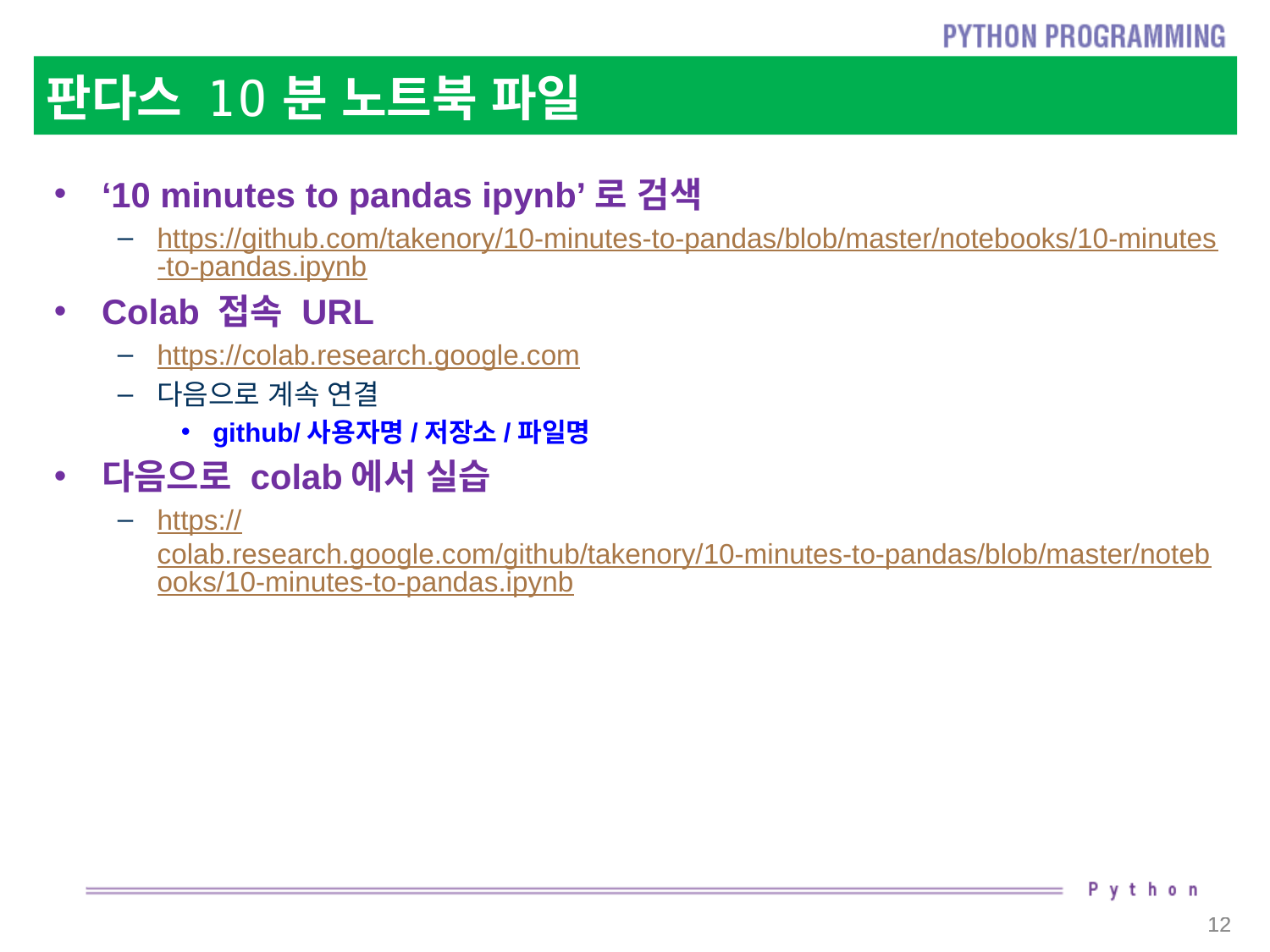

# 판다스 10분 노트북 파일
‘10 minutes to pandas ipynb’로 검색
https://github.com/takenory/10-minutes-to-pandas/blob/master/notebooks/10-minutes-to-pandas.ipynb
Colab 접속 URL
https://colab.research.google.com
다음으로 계속 연결
github/사용자명/저장소/파일명
다음으로 colab에서 실습
https://colab.research.google.com/github/takenory/10-minutes-to-pandas/blob/master/notebooks/10-minutes-to-pandas.ipynb

12